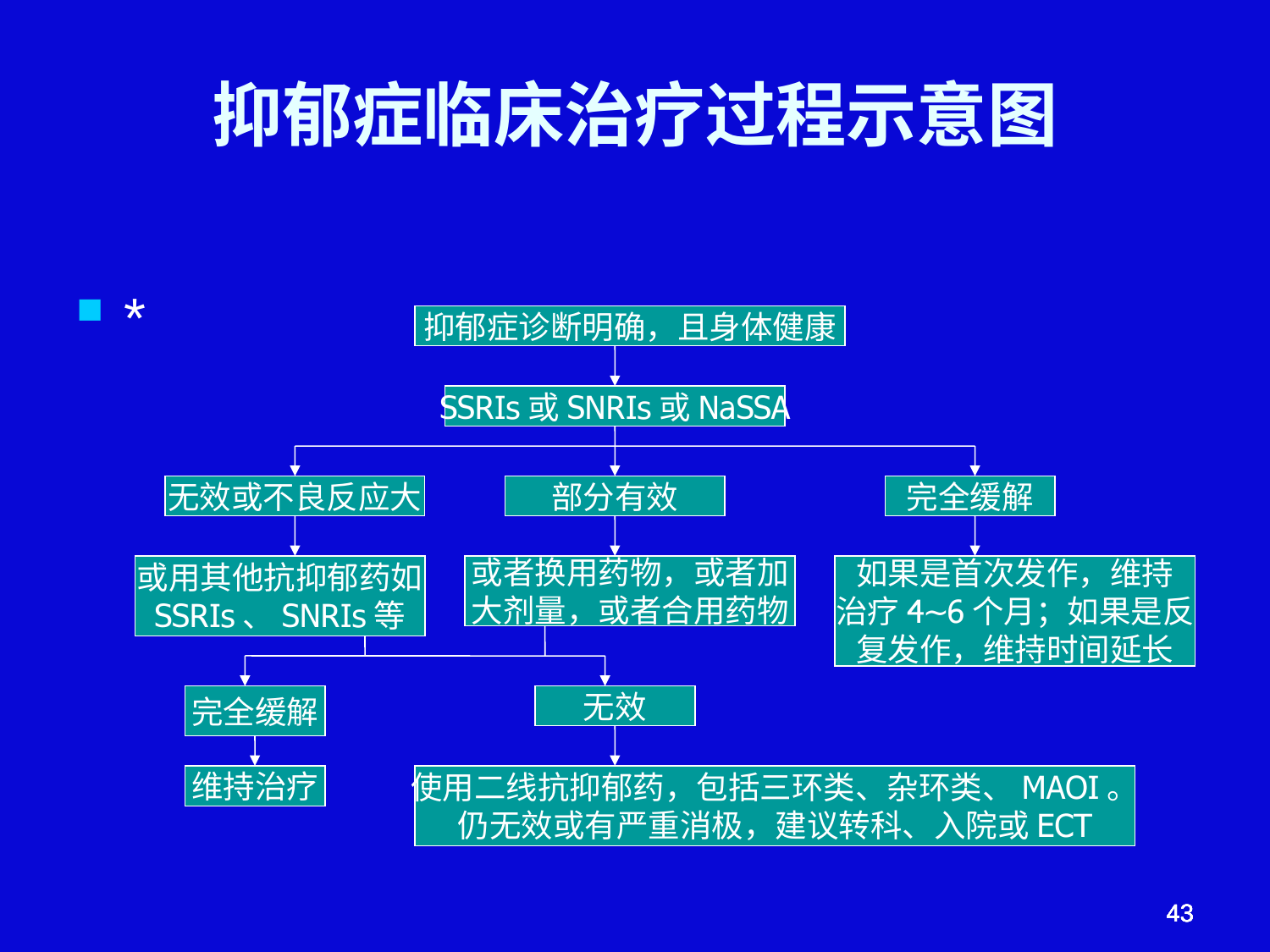

# 抑郁症临床治疗过程示意图
*
抑郁症诊断明确，且身体健康

SSRIs或SNRIs或NaSSA

无效或不良反应大
部分有效
完全缓解

或用其他抗抑郁药如
SSRIs、SNRIs等
或者换用药物，或者加
大剂量，或者合用药物
如果是首次发作，维持
治疗4~6个月；如果是反
复发作，维持时间延长

完全缓解
无效

维持治疗
使用二线抗抑郁药，包括三环类、杂环类、MAOI。
仍无效或有严重消极，建议转科、入院或ECT
43
43
43
43
43
43